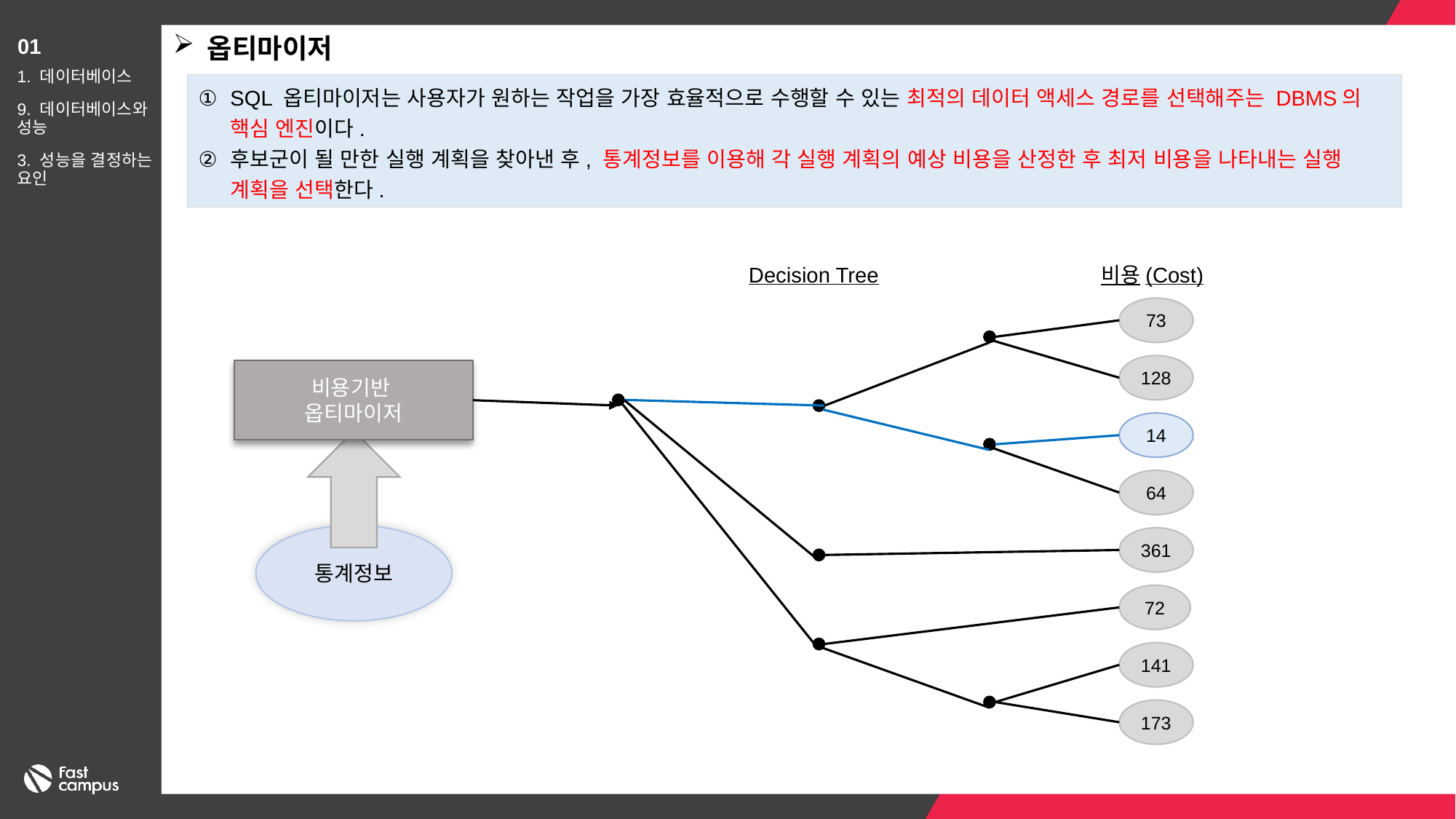

옵티마이저
01
1. 데이터베이스
9. 데이터베이스와 성능
3. 성능을 결정하는 요인
SQL 옵티마이저는 사용자가 원하는 작업을 가장 효율적으로 수행할 수 있는 최적의 데이터 액세스 경로를 선택해주는 DBMS의 핵심 엔진이다.
후보군이 될 만한 실행 계획을 찾아낸 후, 통계정보를 이용해 각 실행 계획의 예상 비용을 산정한 후 최저 비용을 나타내는 실행 계획을 선택한다.
Decision Tree
비용(Cost)
73

128
비용기반
옵티마이저

14

64
통계정보
361

72

141

173